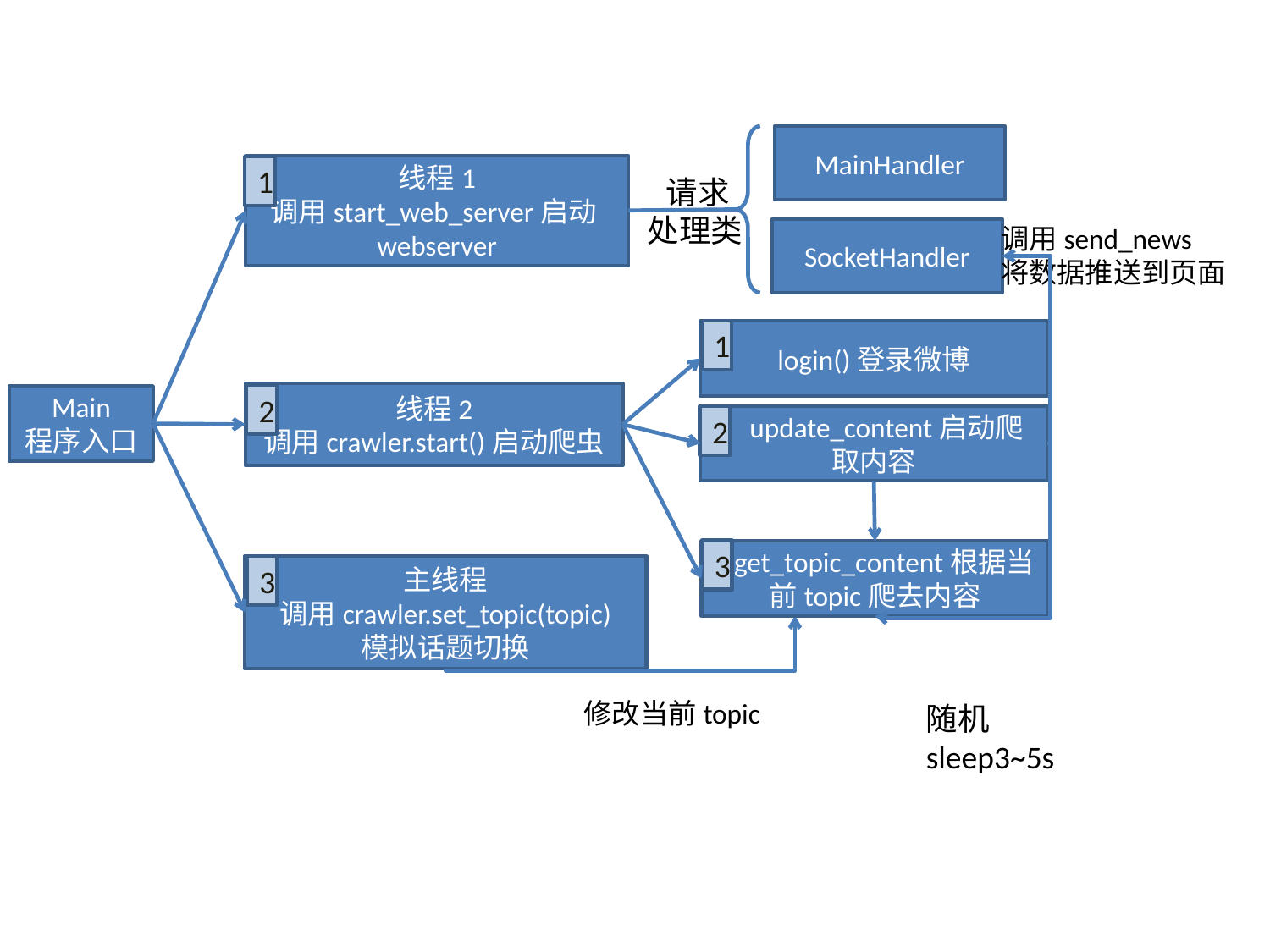

MainHandler
线程1
调用start_web_server启动webserver
1
请求
处理类
调用send_news
将数据推送到页面
SocketHandler
1
login()登录微博
线程2
调用crawler.start()启动爬虫
2
Main
程序入口
    update_content启动爬取内容
2
3
   get_topic_content根据当前topic爬去内容
主线程
调用crawler.set_topic(topic)
模拟话题切换
3
修改当前topic
随机sleep3~5s